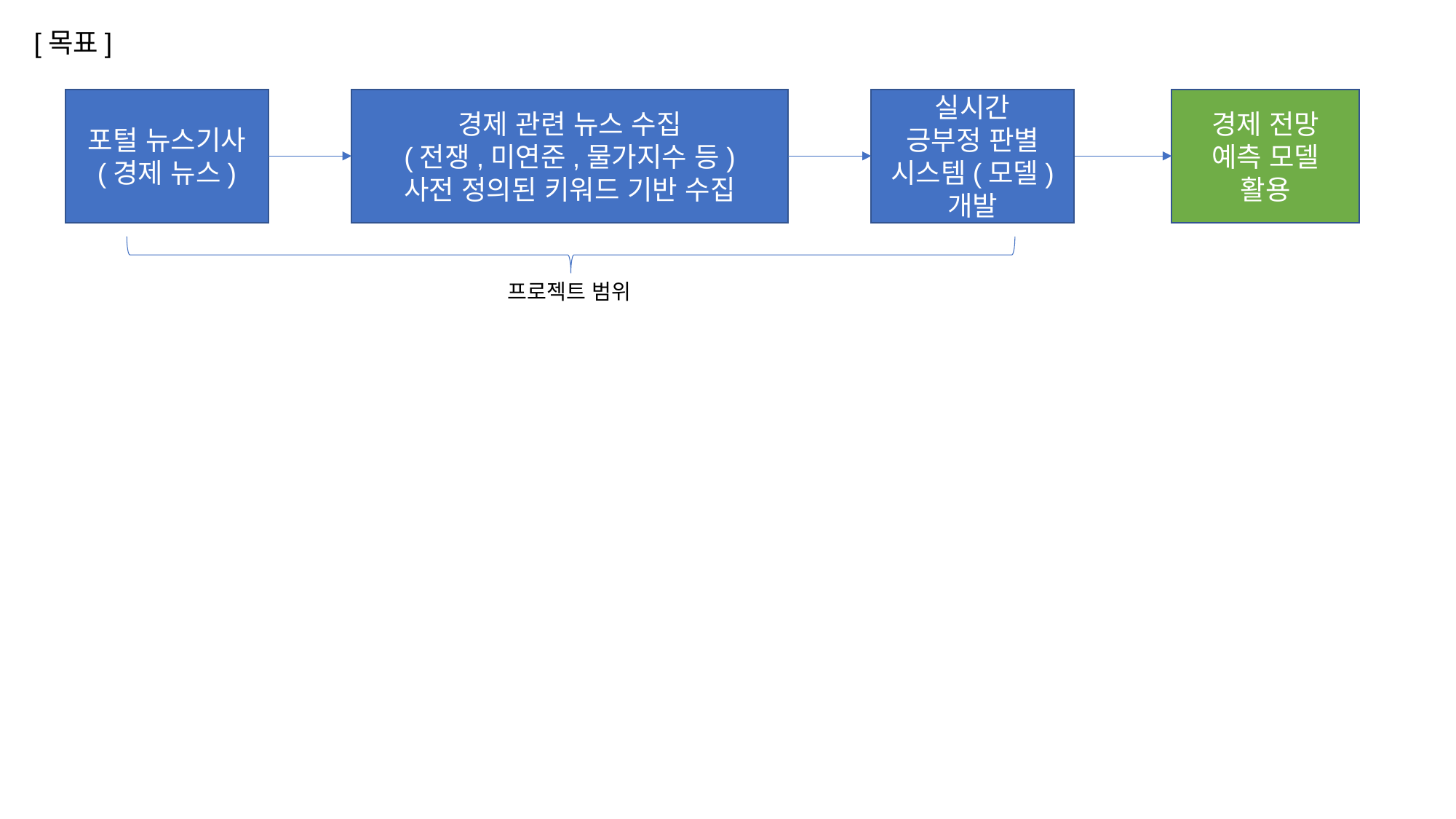

[목표]
포털 뉴스기사
(경제 뉴스)
경제 관련 뉴스 수집
(전쟁,미연준,물가지수 등)
사전 정의된 키워드 기반 수집
실시간
긍부정 판별
시스템(모델) 개발
경제 전망
예측 모델
활용
프로젝트 범위